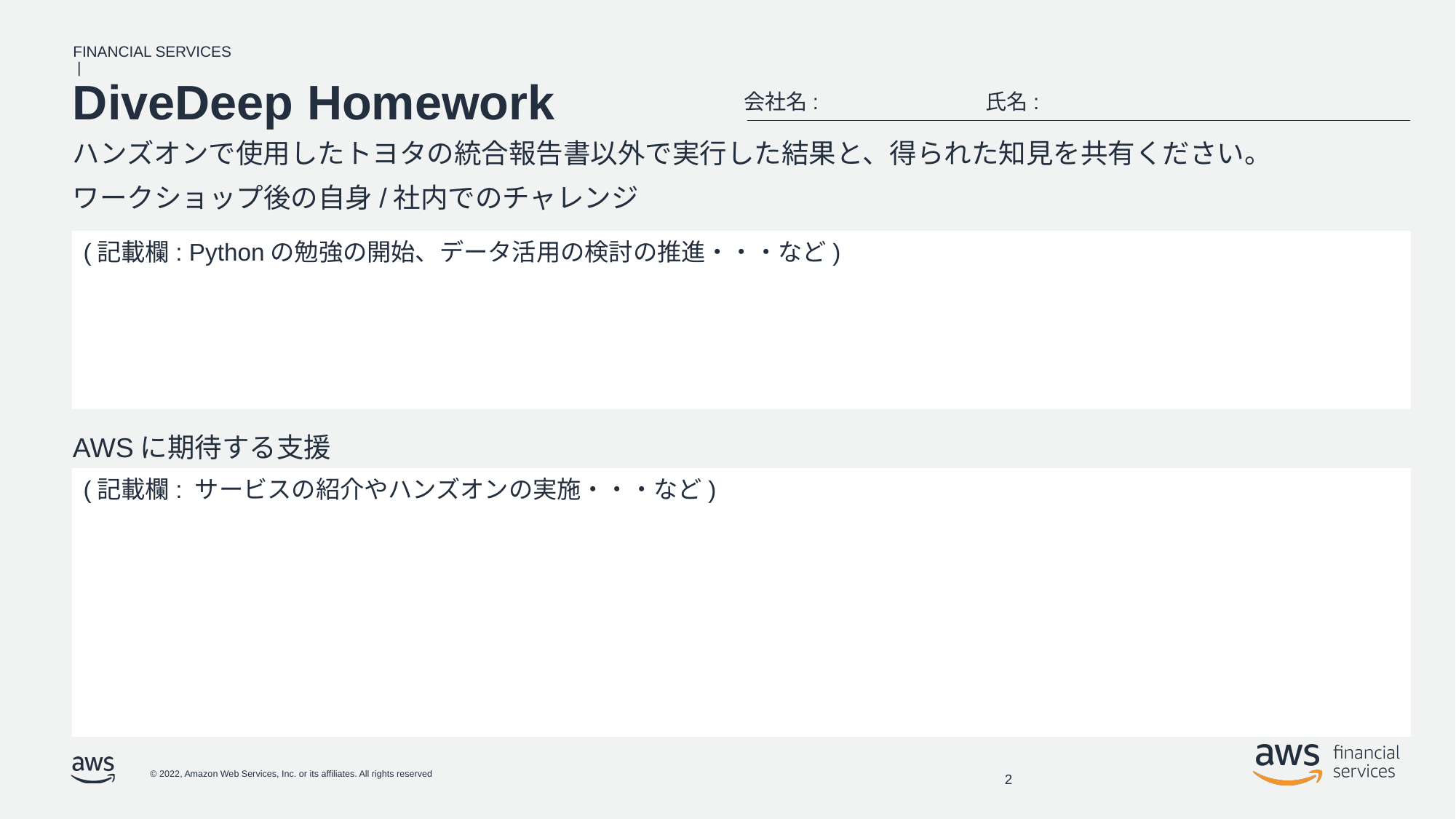

# DiveDeep Homework
会社名:                           氏名:
ハンズオンで使用したトヨタの統合報告書以外で実行した結果と、得られた知見を共有ください。
ワークショップ後の自身/社内でのチャレンジ
(記載欄: Pythonの勉強の開始、データ活用の検討の推進・・・など)

AWSに期待する支援

(記載欄: サービスの紹介やハンズオンの実施・・・など)

2